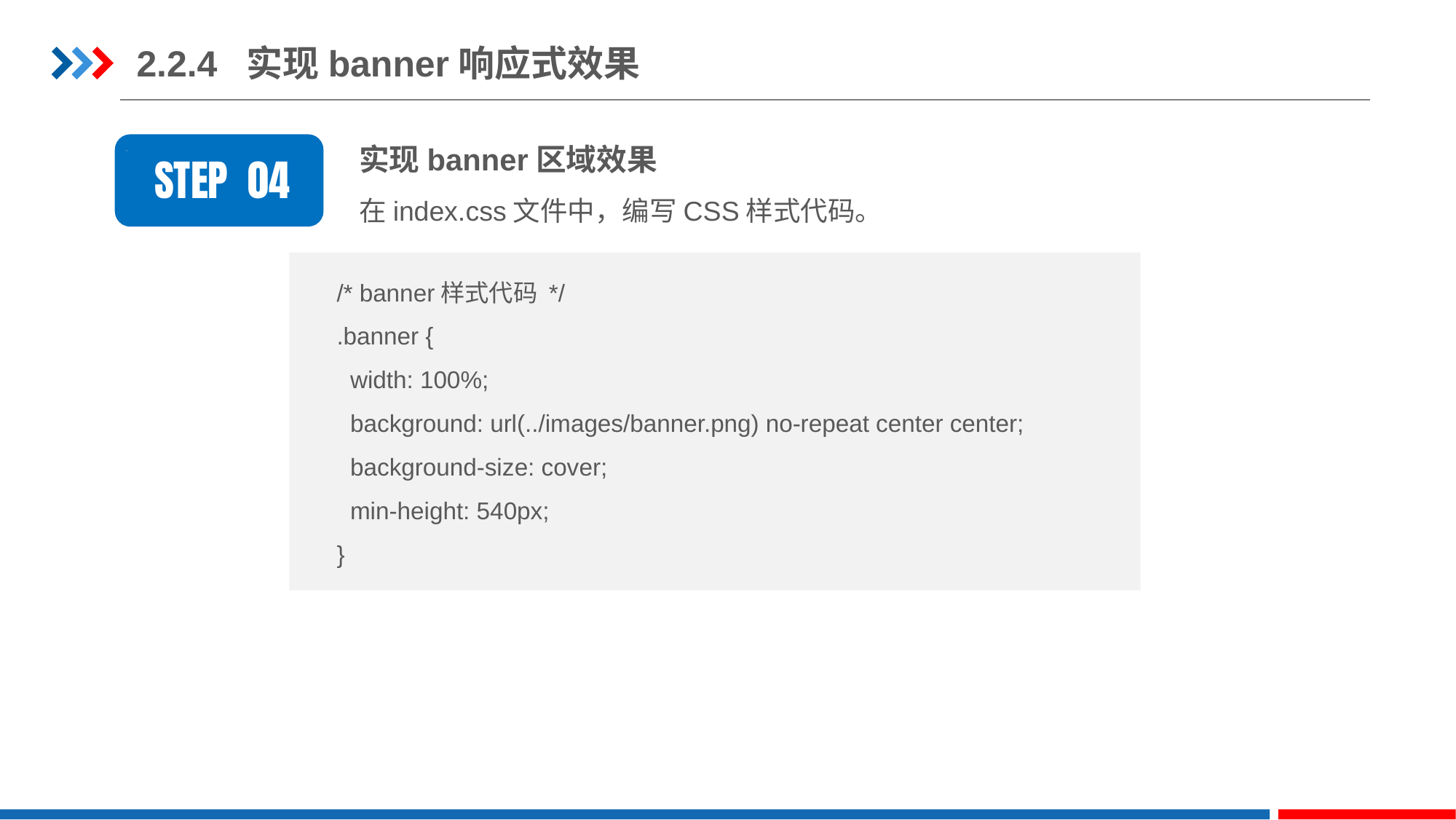

2.2.4  实现banner响应式效果
实现banner区域效果
在index.css文件中，编写CSS样式代码。

STEP  04

/* banner样式代码 */
.banner {
  width: 100%;
  background: url(../images/banner.png) no-repeat center center;
  background-size: cover;
  min-height: 540px;
}